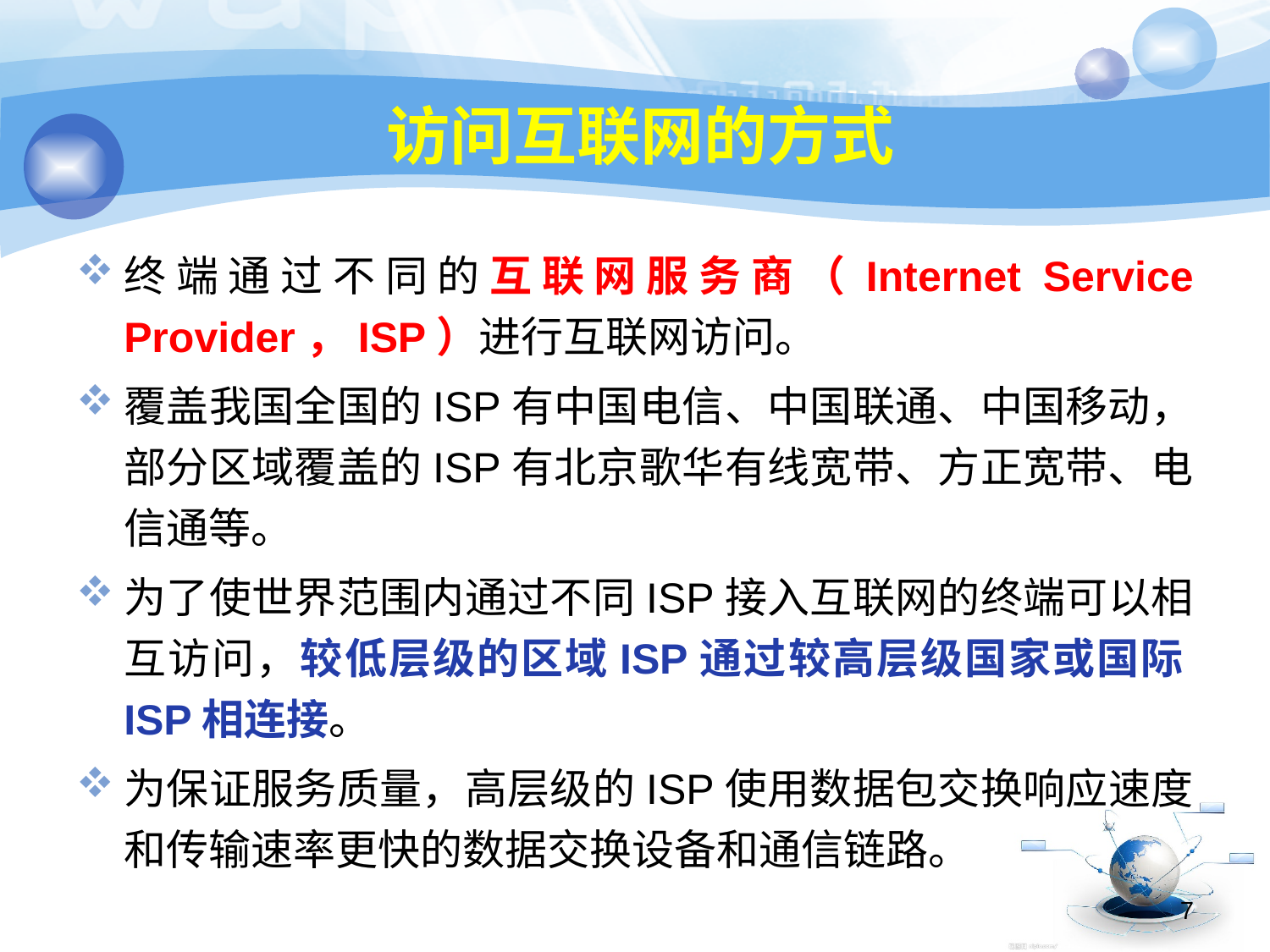

# 访问互联网的方式
终端通过不同的互联网服务商（Internet Service Provider，ISP）进行互联网访问。
覆盖我国全国的ISP有中国电信、中国联通、中国移动，部分区域覆盖的ISP有北京歌华有线宽带、方正宽带、电信通等。
为了使世界范围内通过不同ISP接入互联网的终端可以相互访问，较低层级的区域ISP通过较高层级国家或国际ISP相连接。
为保证服务质量，高层级的ISP使用数据包交换响应速度和传输速率更快的数据交换设备和通信链路。
7